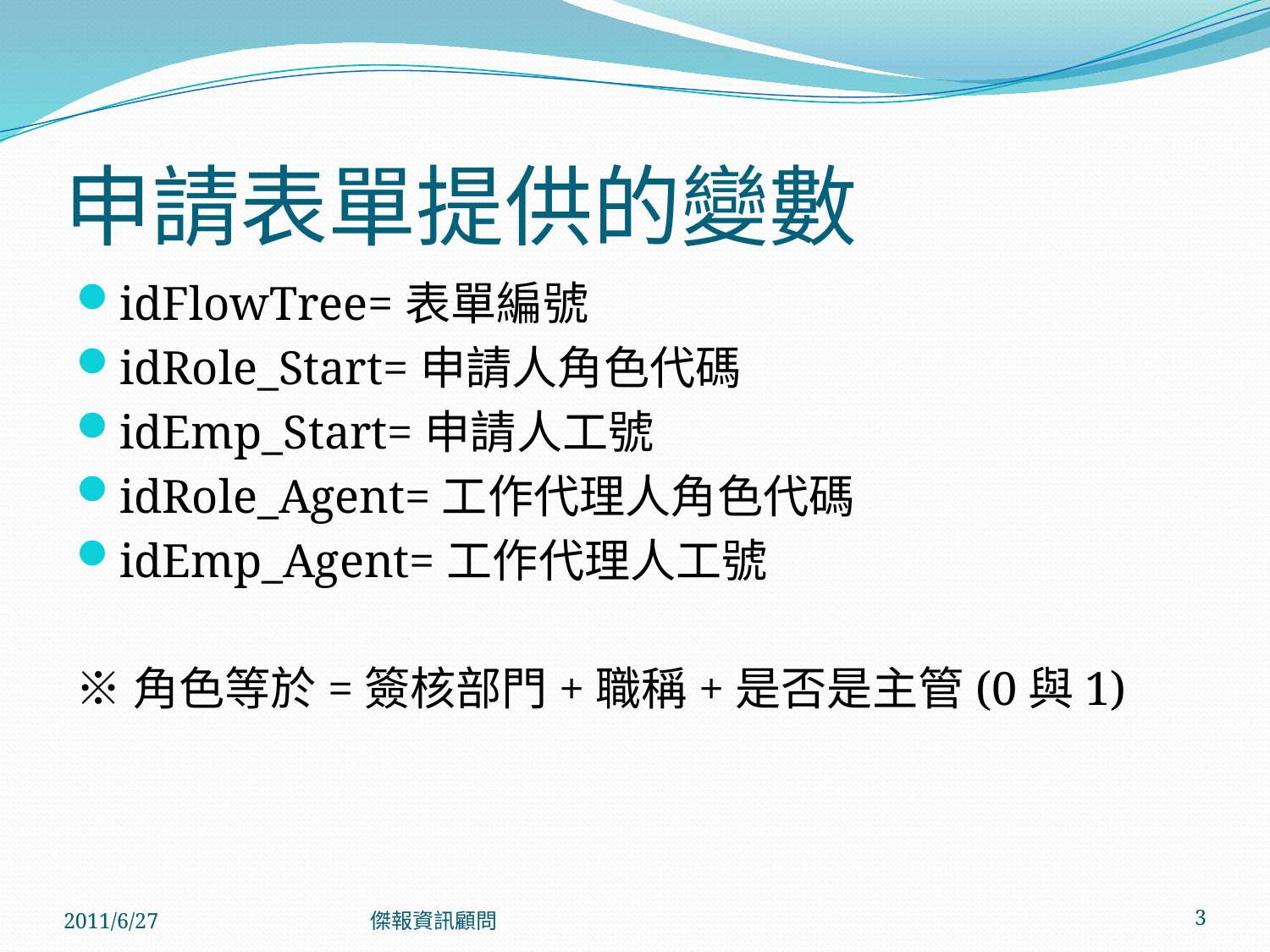

# 申請表單提供的變數
idFlowTree=表單編號
idRole_Start=申請人角色代碼
idEmp_Start=申請人工號
idRole_Agent=工作代理人角色代碼
idEmp_Agent=工作代理人工號

※角色等於=簽核部門+職稱+是否是主管(0與1)
2011/6/27
傑報資訊顧問
3